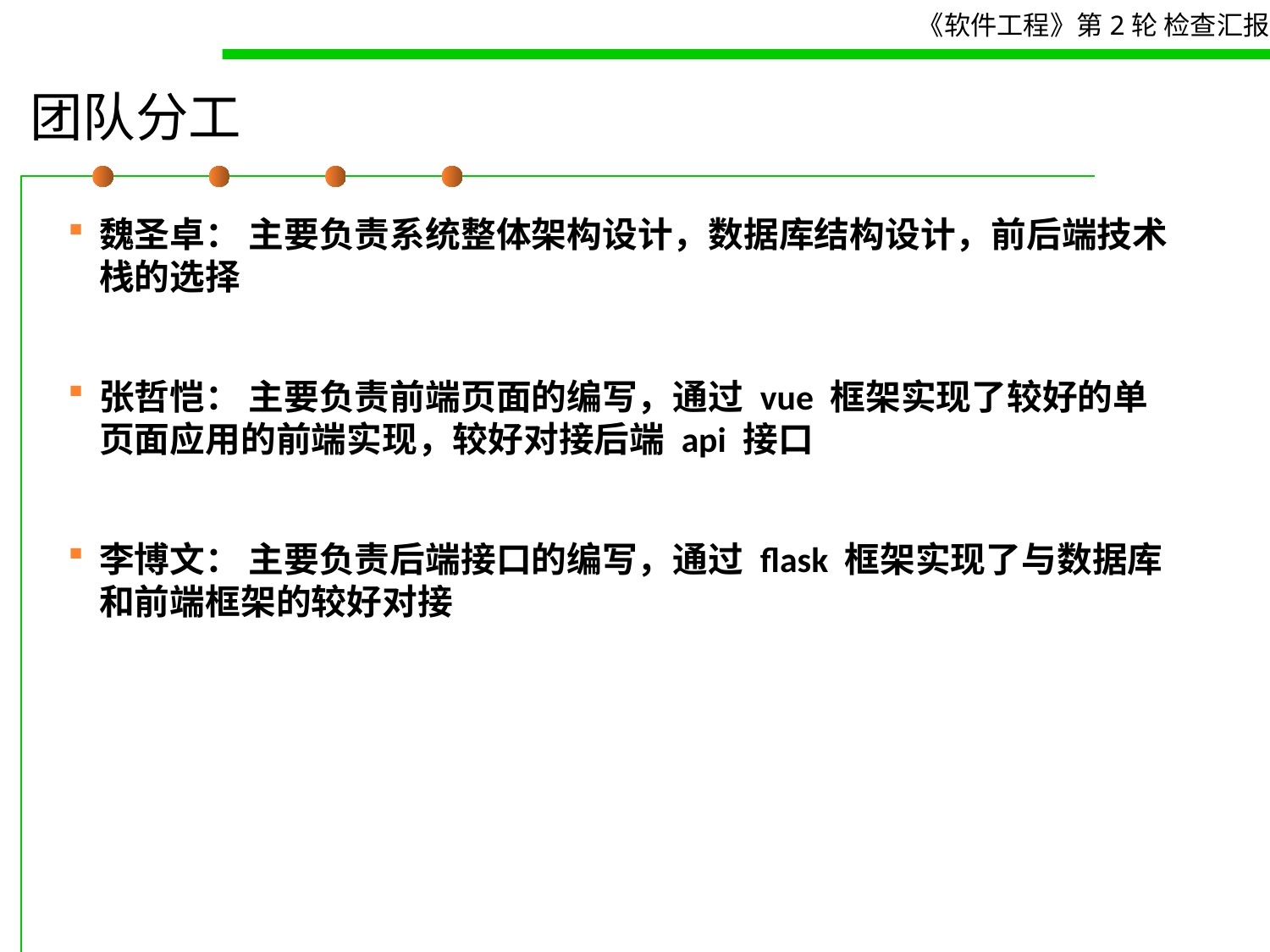

# 团队分工
魏圣卓： 主要负责系统整体架构设计，数据库结构设计，前后端技术栈的选择

张哲恺： 主要负责前端页面的编写，通过 vue 框架实现了较好的单页面应用的前端实现，较好对接后端 api 接口

李博文： 主要负责后端接口的编写，通过 flask 框架实现了与数据库和前端框架的较好对接